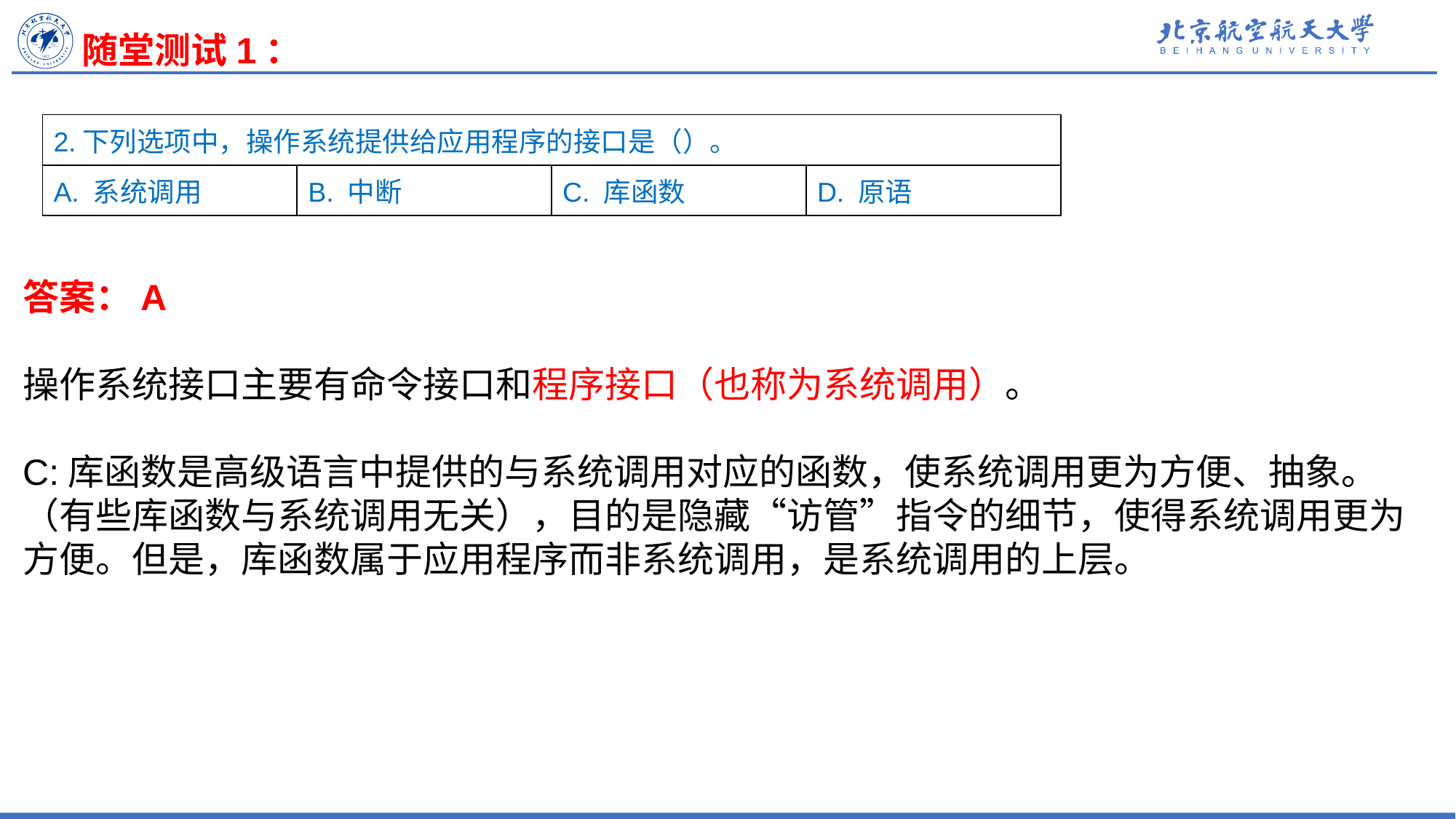

随堂测试1：
| 2.下列选项中，操作系统提供给应用程序的接口是（）。 |  |  |  |
| --- | --- | --- | --- |
| A. 系统调用 | B. 中断 | C. 库函数 | D. 原语 |
答案：A

操作系统接口主要有命令接口和程序接口（也称为系统调用）。

C:库函数是高级语言中提供的与系统调用对应的函数，使系统调用更为方便、抽象。（有些库函数与系统调用无关），目的是隐藏“访管”指令的细节，使得系统调用更为方便。但是，库函数属于应用程序而非系统调用，是系统调用的上层。
2